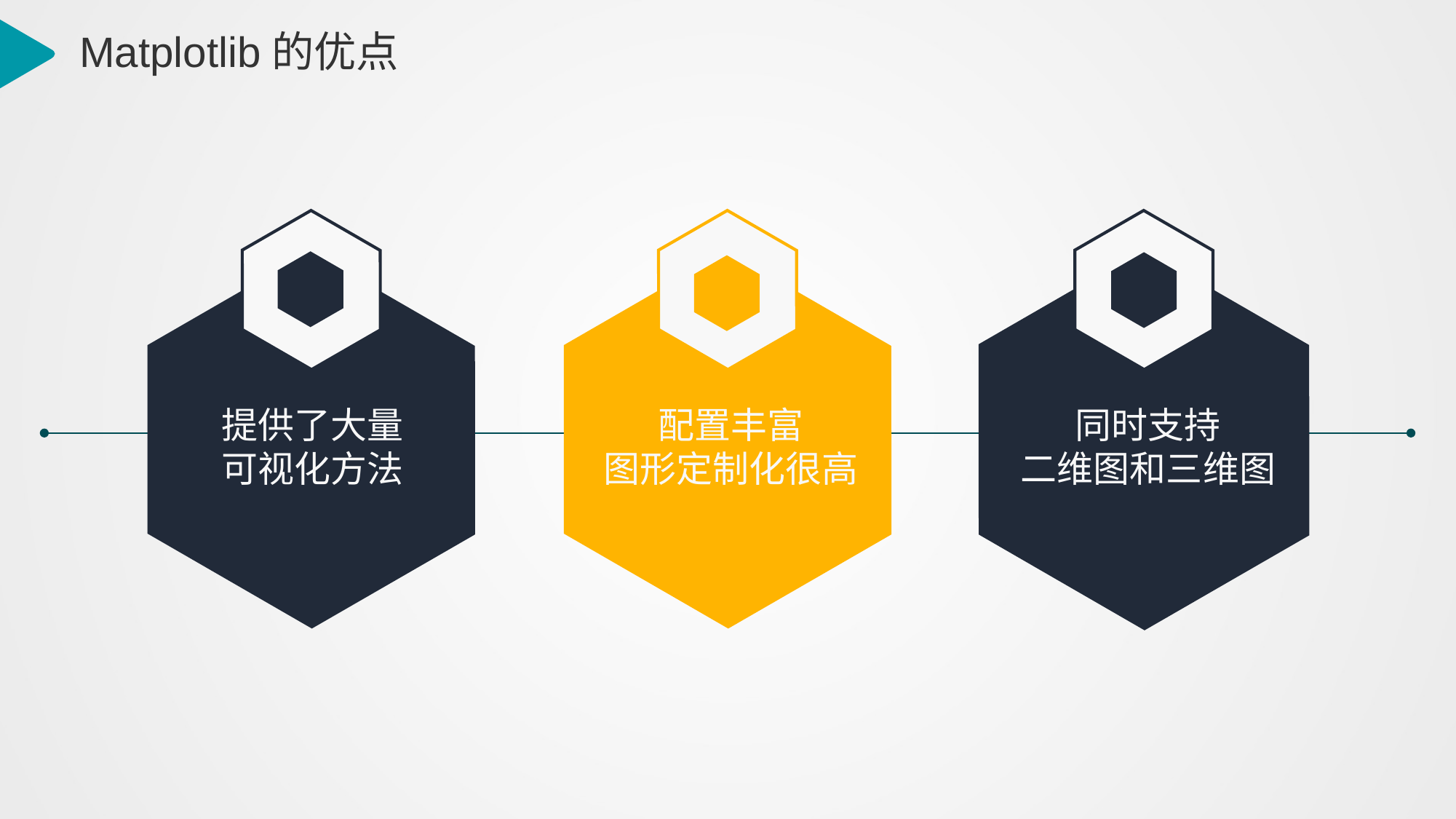

Matplotlib的优点

提供了大量
可视化方法

配置丰富
图形定制化很高

同时支持
二维图和三维图